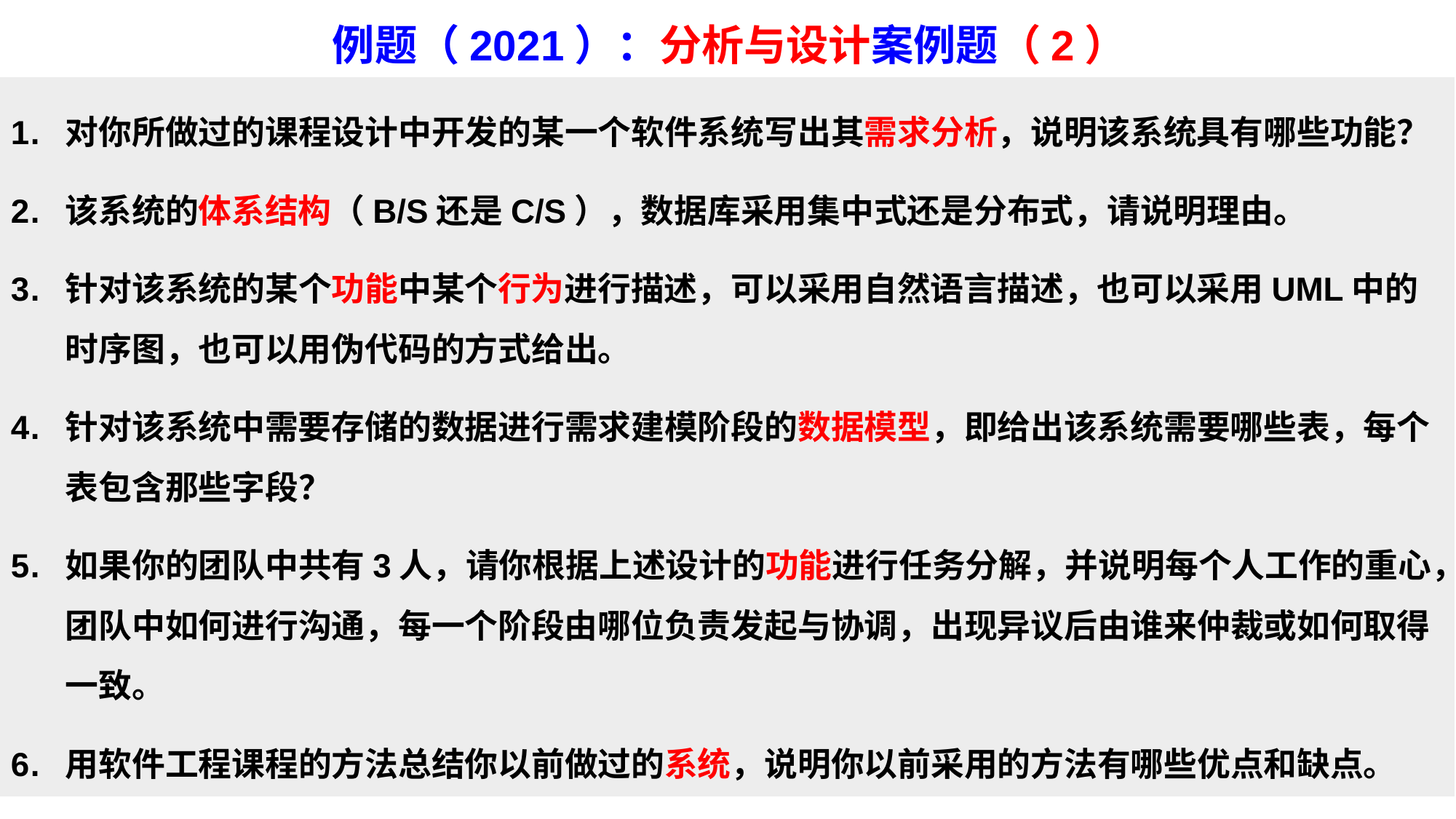

# 例题（2021）：分析与设计案例题（2）
对你所做过的课程设计中开发的某一个软件系统写出其需求分析，说明该系统具有哪些功能？
该系统的体系结构（B/S还是C/S），数据库采用集中式还是分布式，请说明理由。
针对该系统的某个功能中某个行为进行描述，可以采用自然语言描述，也可以采用UML中的时序图，也可以用伪代码的方式给出。
针对该系统中需要存储的数据进行需求建模阶段的数据模型，即给出该系统需要哪些表，每个表包含那些字段？
如果你的团队中共有3人，请你根据上述设计的功能进行任务分解，并说明每个人工作的重心，团队中如何进行沟通，每一个阶段由哪位负责发起与协调，出现异议后由谁来仲裁或如何取得一致。
用软件工程课程的方法总结你以前做过的系统，说明你以前采用的方法有哪些优点和缺点。